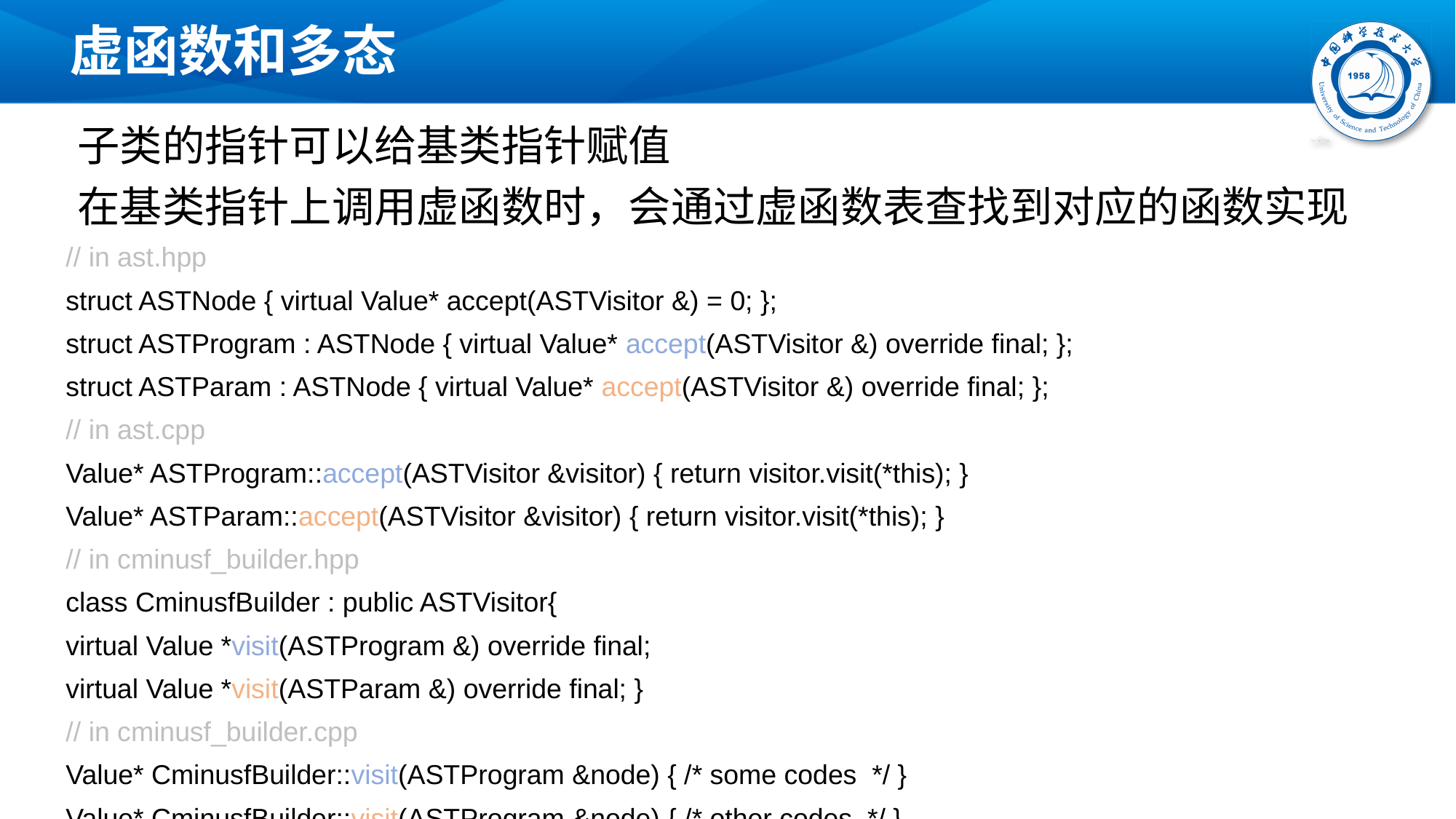

# 虚函数和多态
子类的指针可以给基类指针赋值
在基类指针上调用虚函数时，会通过虚函数表查找到对应的函数实现
// in ast.hpp
struct ASTNode { virtual Value* accept(ASTVisitor &) = 0; };
struct ASTProgram : ASTNode { virtual Value* accept(ASTVisitor &) override final; };
struct ASTParam : ASTNode { virtual Value* accept(ASTVisitor &) override final; };
// in ast.cpp
Value* ASTProgram::accept(ASTVisitor &visitor) { return visitor.visit(*this); }
Value* ASTParam::accept(ASTVisitor &visitor) { return visitor.visit(*this); }
// in cminusf_builder.hpp
class CminusfBuilder : public ASTVisitor{
virtual Value *visit(ASTProgram &) override final;
virtual Value *visit(ASTParam &) override final; }
// in cminusf_builder.cpp
Value* CminusfBuilder::visit(ASTProgram &node) { /* some codes  */ }
Value* CminusfBuilder::visit(ASTProgram &node) { /* other codes  */ }